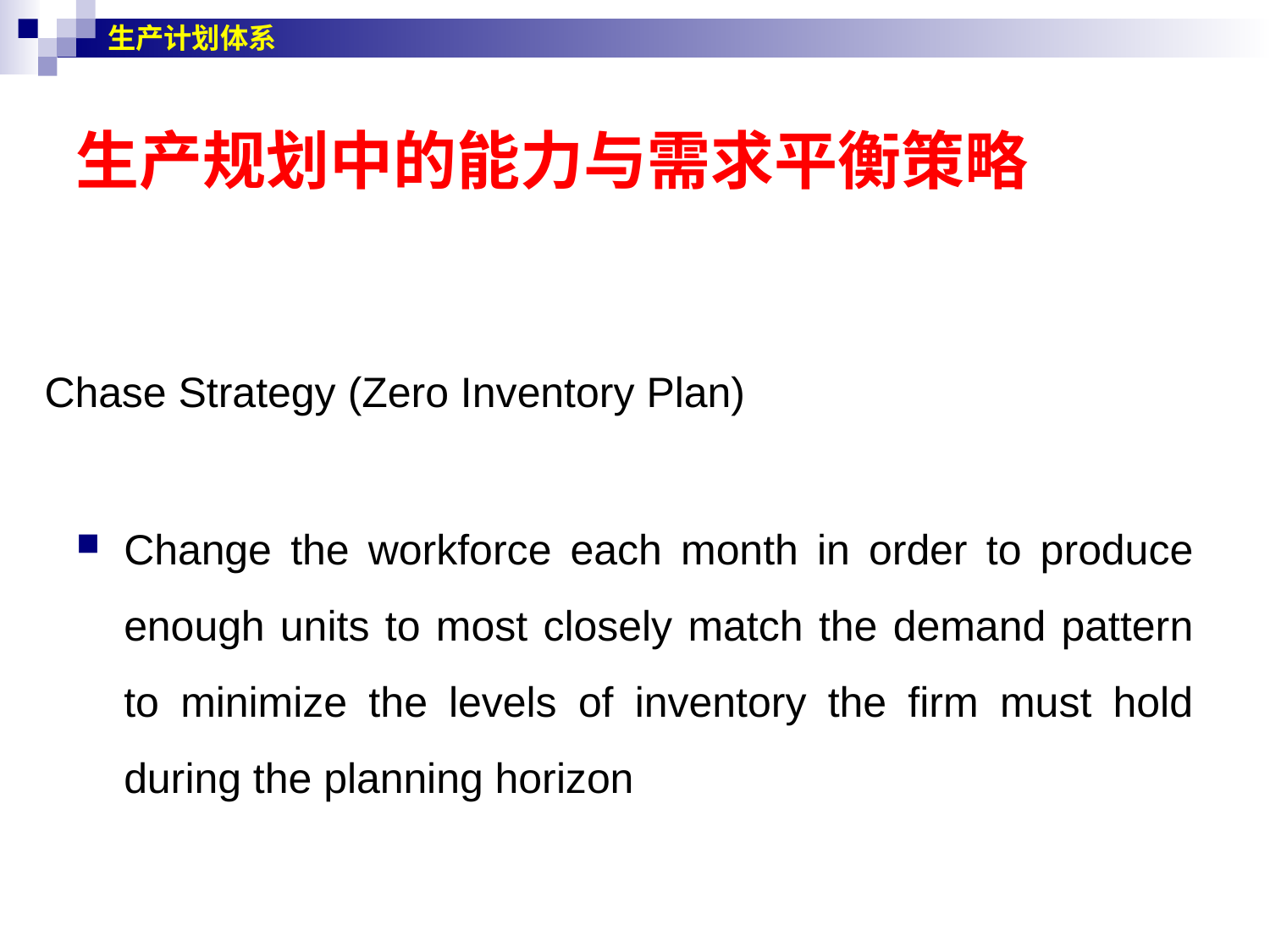

生产计划体系
生产规划中的能力与需求平衡策略
# Chase Strategy (Zero Inventory Plan)
Change the workforce each month in order to produce enough units to most closely match the demand pattern to minimize the levels of inventory the firm must hold during the planning horizon